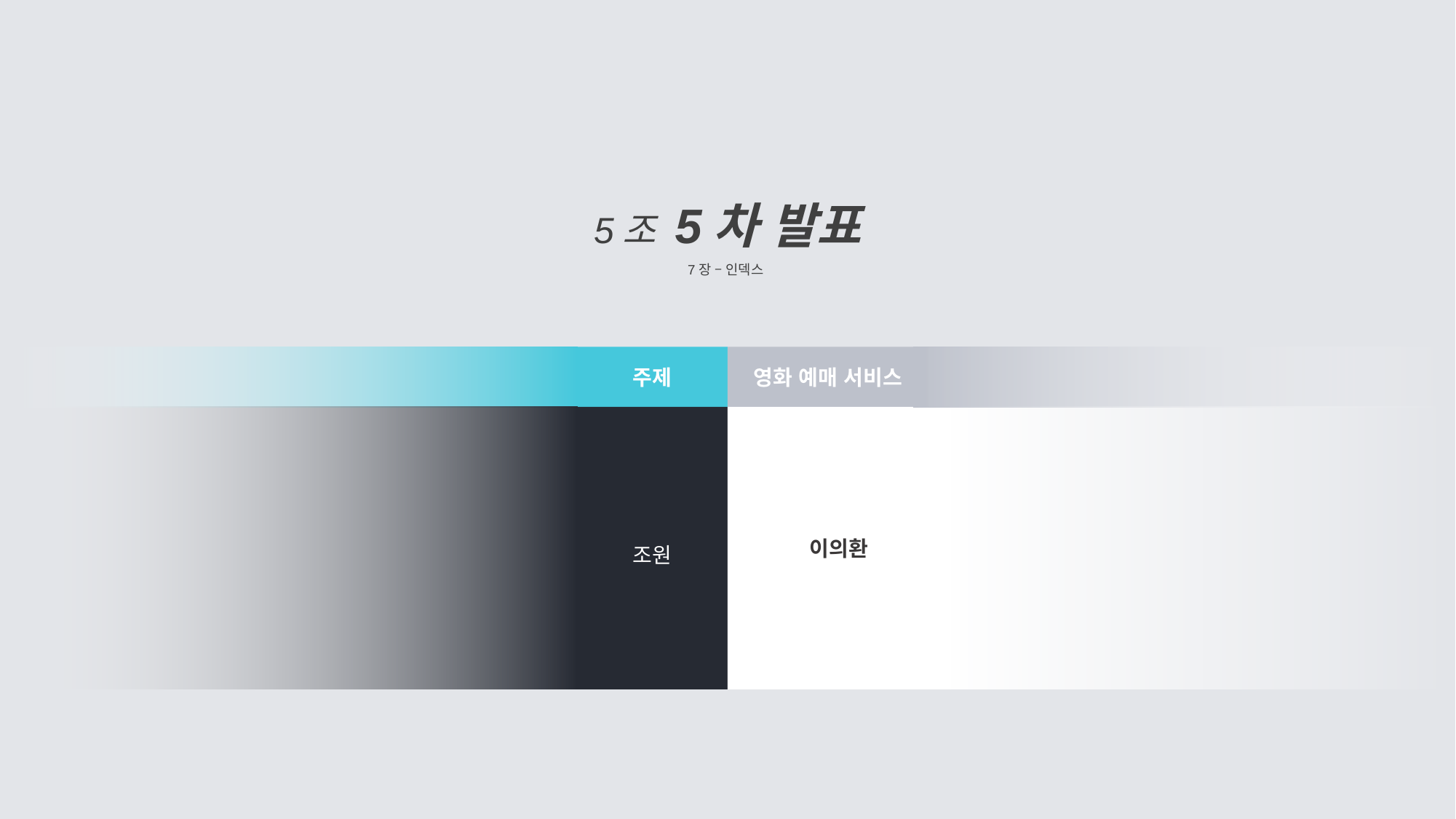

5조 5차 발표
7장 – 인덱스

주제
영화 예매 서비스

조원
이의환